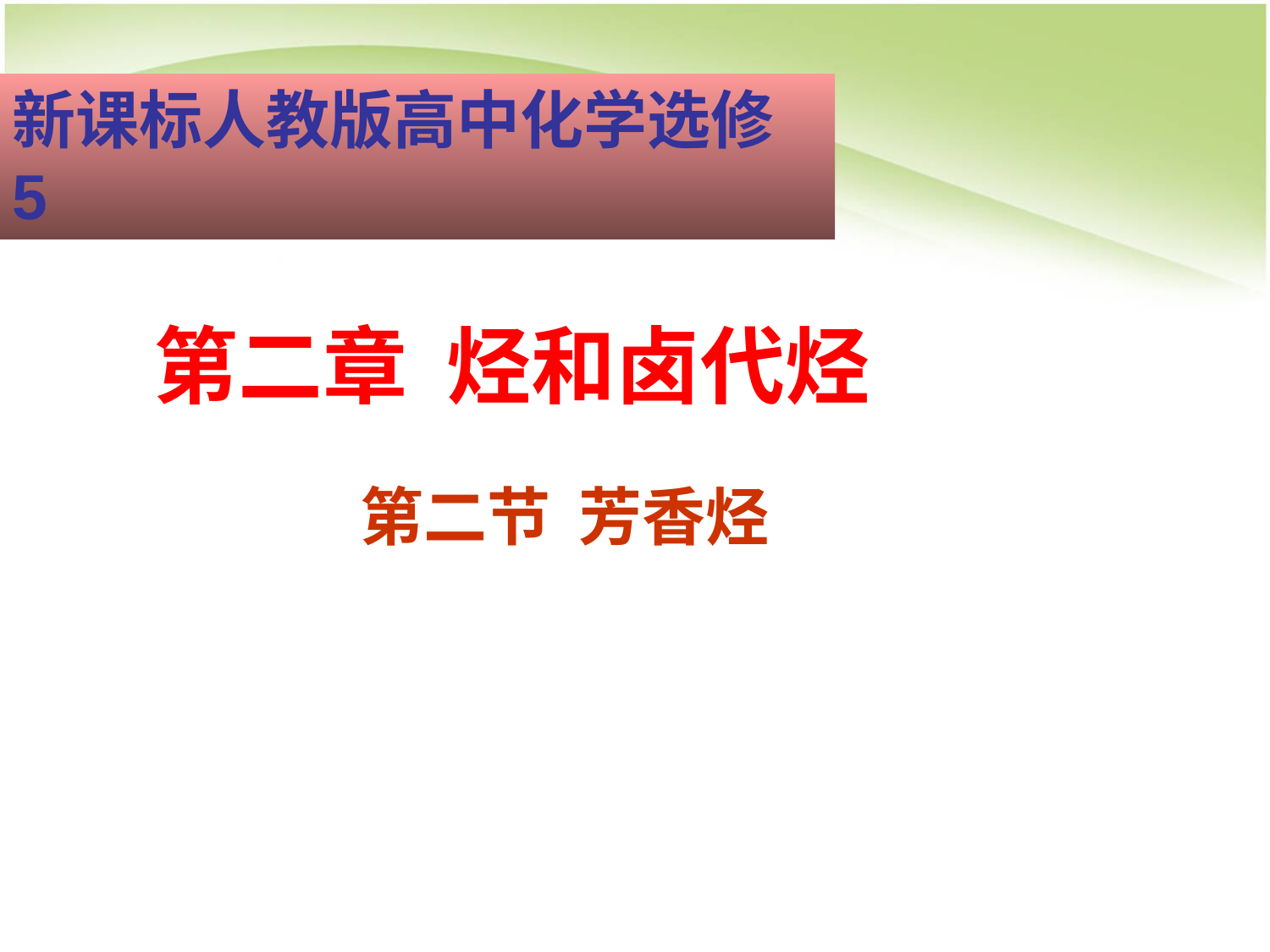

新课标人教版高中化学选修5
第二章  烃和卤代烃
第二章  分子结构与性质
第二节  芳香烃